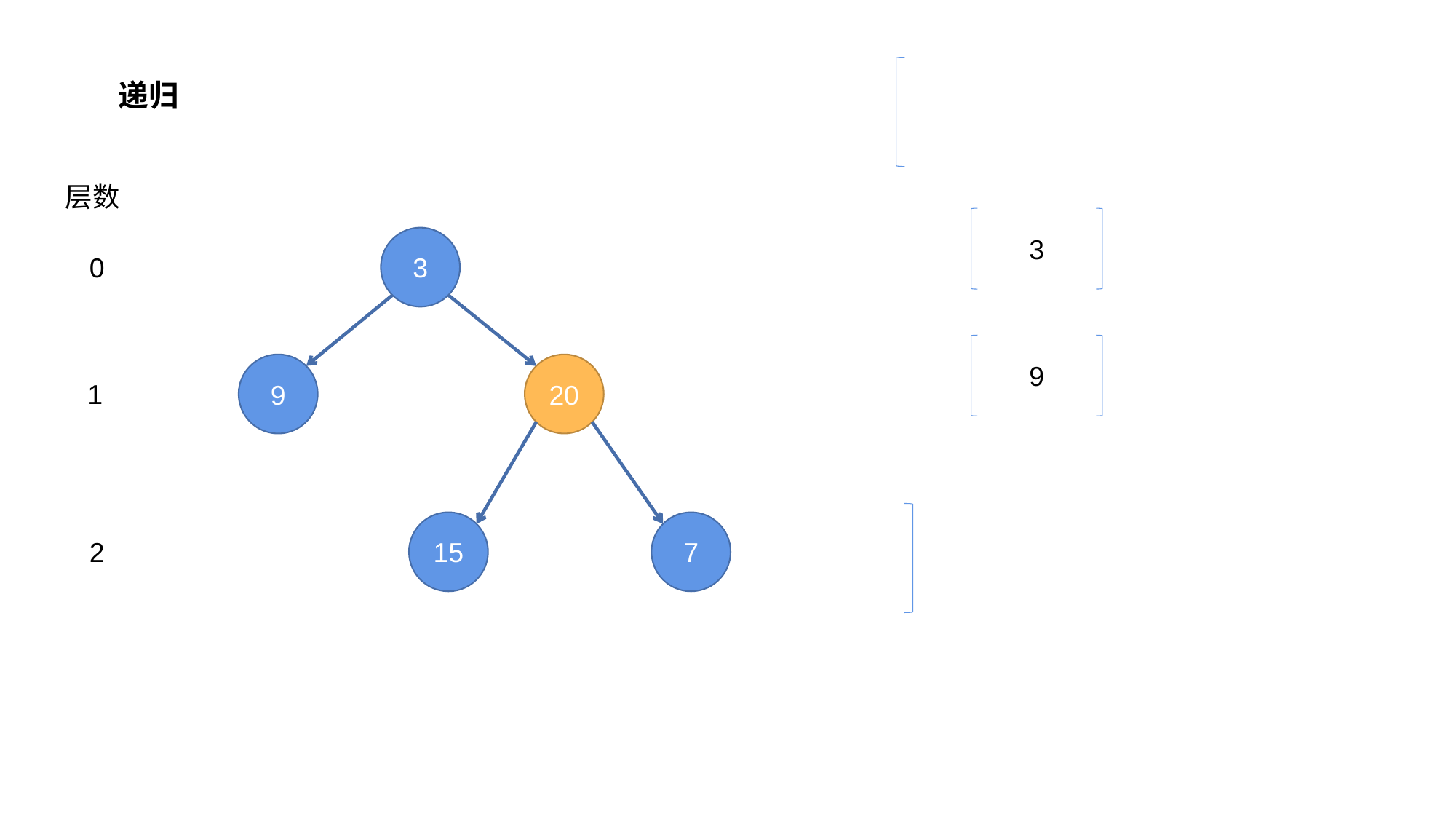

递归
层数
0
1
2

3
3

9
9
20

15
7